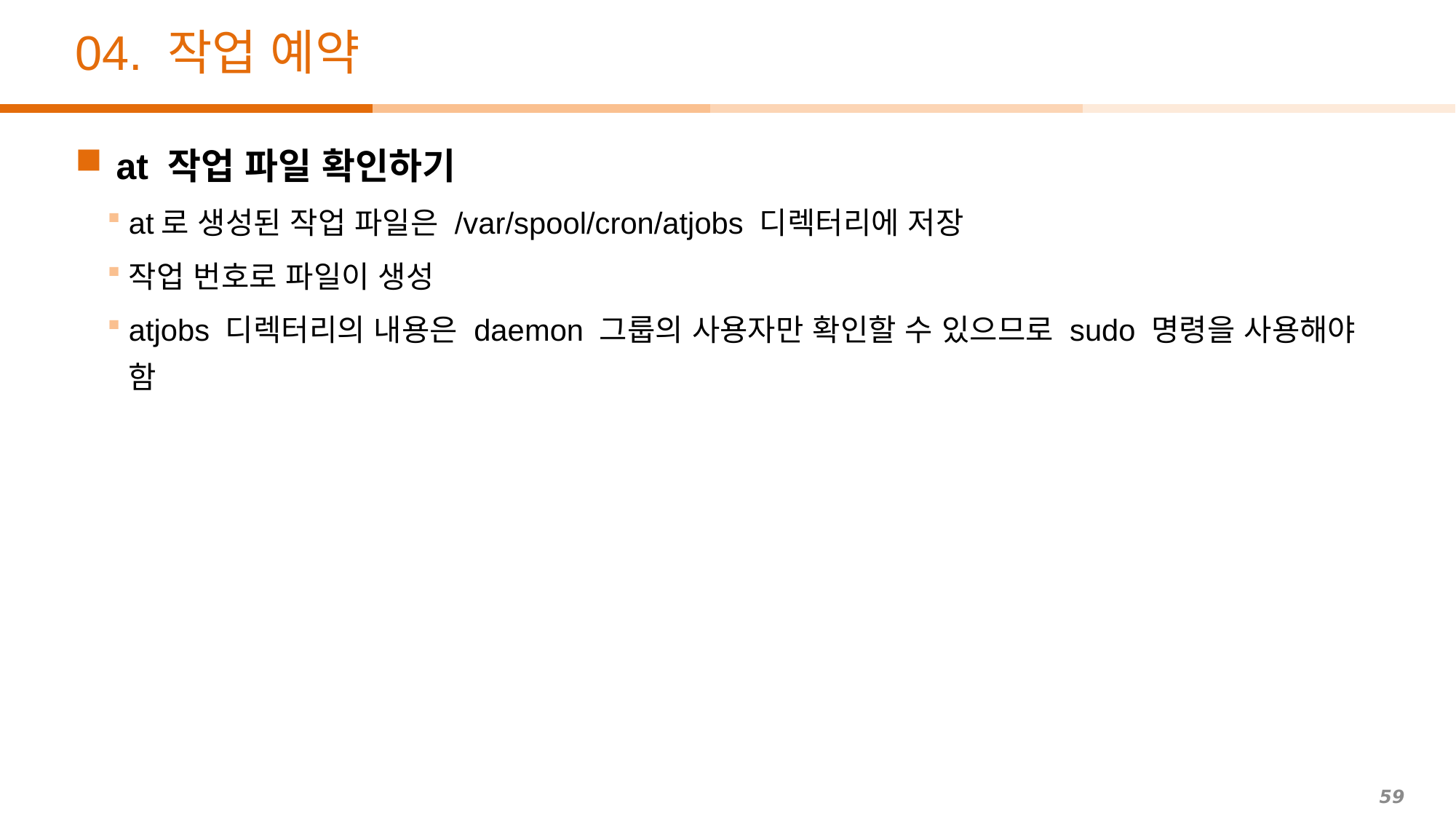

# 04. 작업 예약
at 작업 파일 확인하기
at로 생성된 작업 파일은 /var/spool/cron/atjobs 디렉터리에 저장
작업 번호로 파일이 생성
atjobs 디렉터리의 내용은 daemon 그룹의 사용자만 확인할 수 있으므로 sudo 명령을 사용해야 함